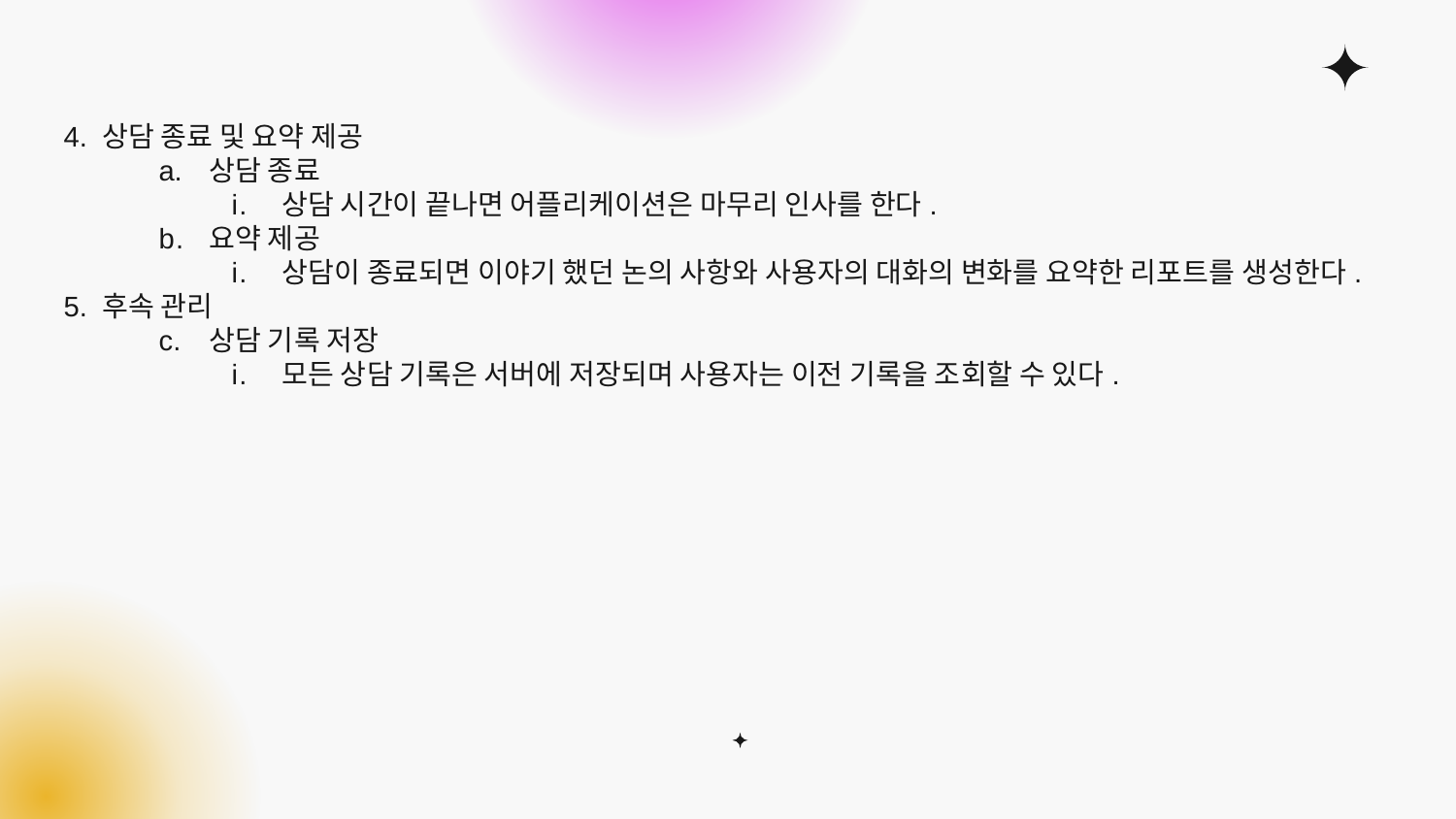

4. 상담 종료 및 요약 제공
상담 종료
상담 시간이 끝나면 어플리케이션은 마무리 인사를 한다.
요약 제공
상담이 종료되면 이야기 했던 논의 사항와 사용자의 대화의 변화를 요약한 리포트를 생성한다.
5. 후속 관리
상담 기록 저장
모든 상담 기록은 서버에 저장되며 사용자는 이전 기록을 조회할 수 있다.